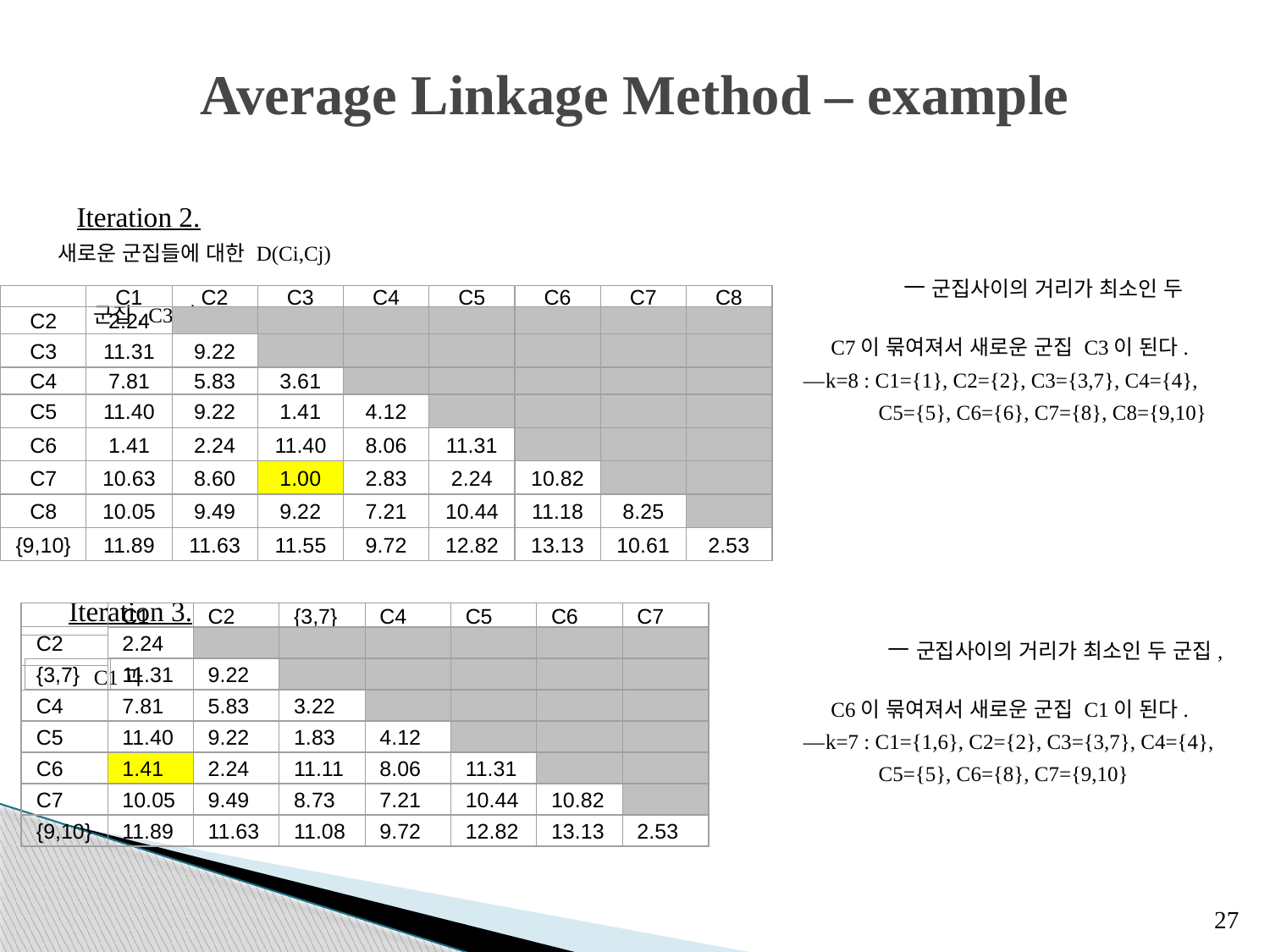

# Average Linkage Method – example

   Iteration 2.
새로운 군집들에 대한 D(Ci,Cj)
                                                                                                                         —군집사이의 거리가 최소인 두 군집, C3과
                                                                                                                                                  C7이 묶여져서 새로운 군집 C3이 된다.
                                                                                                                                             —k=8 : C1={1}, C2={2}, C3={3,7}, C4={4},
                                                                                                                                                           C5={5}, C6={6}, C7={8}, C8={9,10}

  Iteration 3.
                                                                                                                                            —군집사이의 거리가 최소인 두 군집, C1과
                                                                                                                                                  C6이 묶여져서 새로운 군집 C1이 된다.
                                                                                                                                             —k=7 : C1={1,6}, C2={2}, C3={3,7}, C4={4},
                                                                                                                                                           C5={5}, C6={8}, C7={9,10}

C1

C2

C3

C4

C5

C6

C7

C8

C2

2.24

C3

11.31

9.22

C4

7.81

5.83

3.61

C5

11.40

9.22

1.41

4.12

C6

1.41

2.24

11.40

8.06

11.31

C7

10.63

8.60

1.00

2.83

2.24

10.82

C8

10.05

9.49

9.22

7.21

10.44

11.18

8.25

{9,10}

11.89

11.63

11.55

9.72

12.82

13.13

10.61

2.53

C1

C2

{3,7}

C4

C5

C6

C7

2.24

C2

{3,7}

11.31

9.22

C4

7.81

5.83

3.22

C5

11.40

9.22

1.83

4.12

C6

1.41

2.24

11.11

8.06

11.31

C7

10.05

9.49

8.73

7.21

10.44

10.82

{9,10}

11.89

11.63

11.08

9.72

12.82

13.13

2.53

27